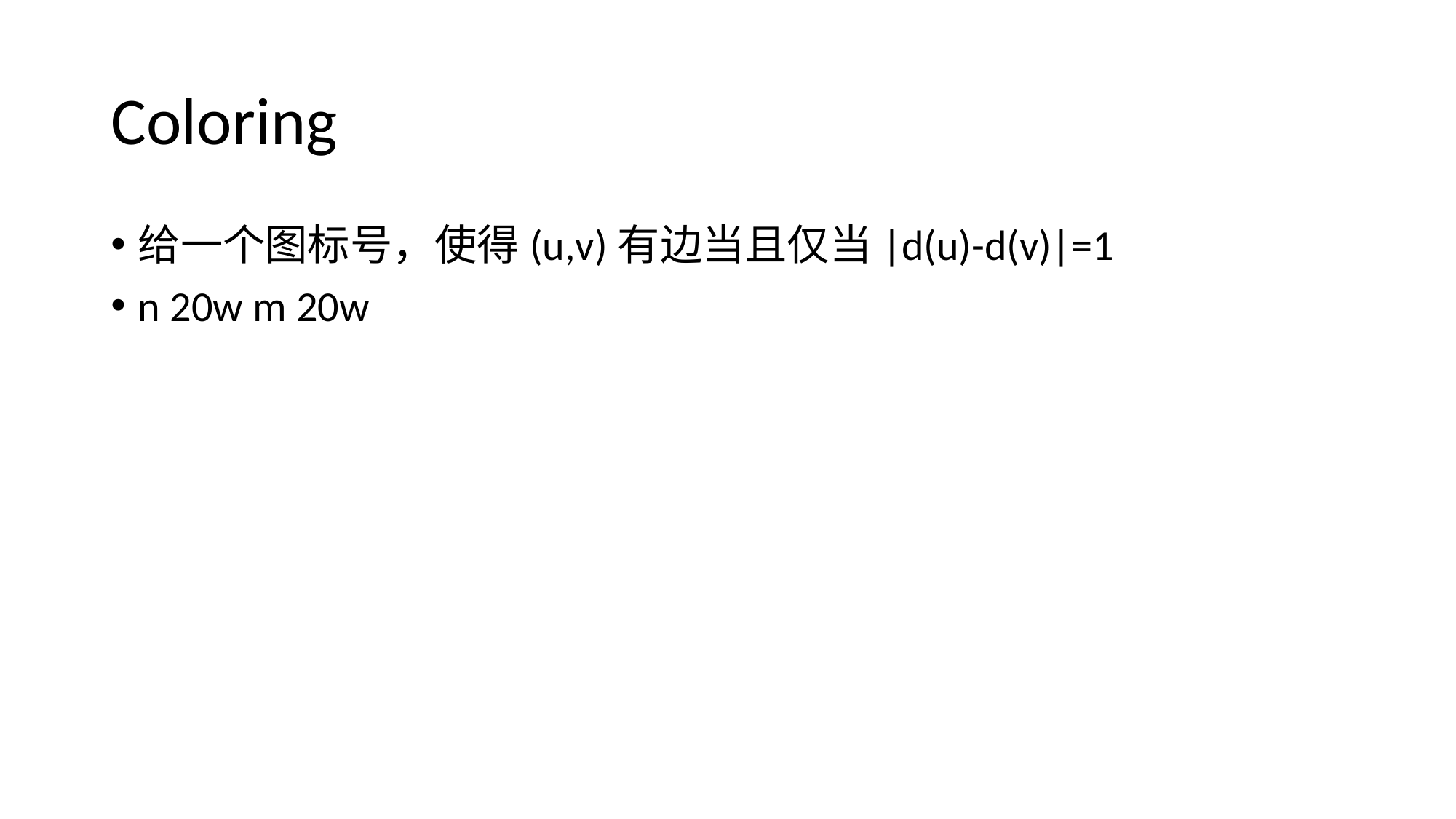

# Coloring
给一个图标号，使得(u,v)有边当且仅当|d(u)-d(v)|=1
n 20w m 20w